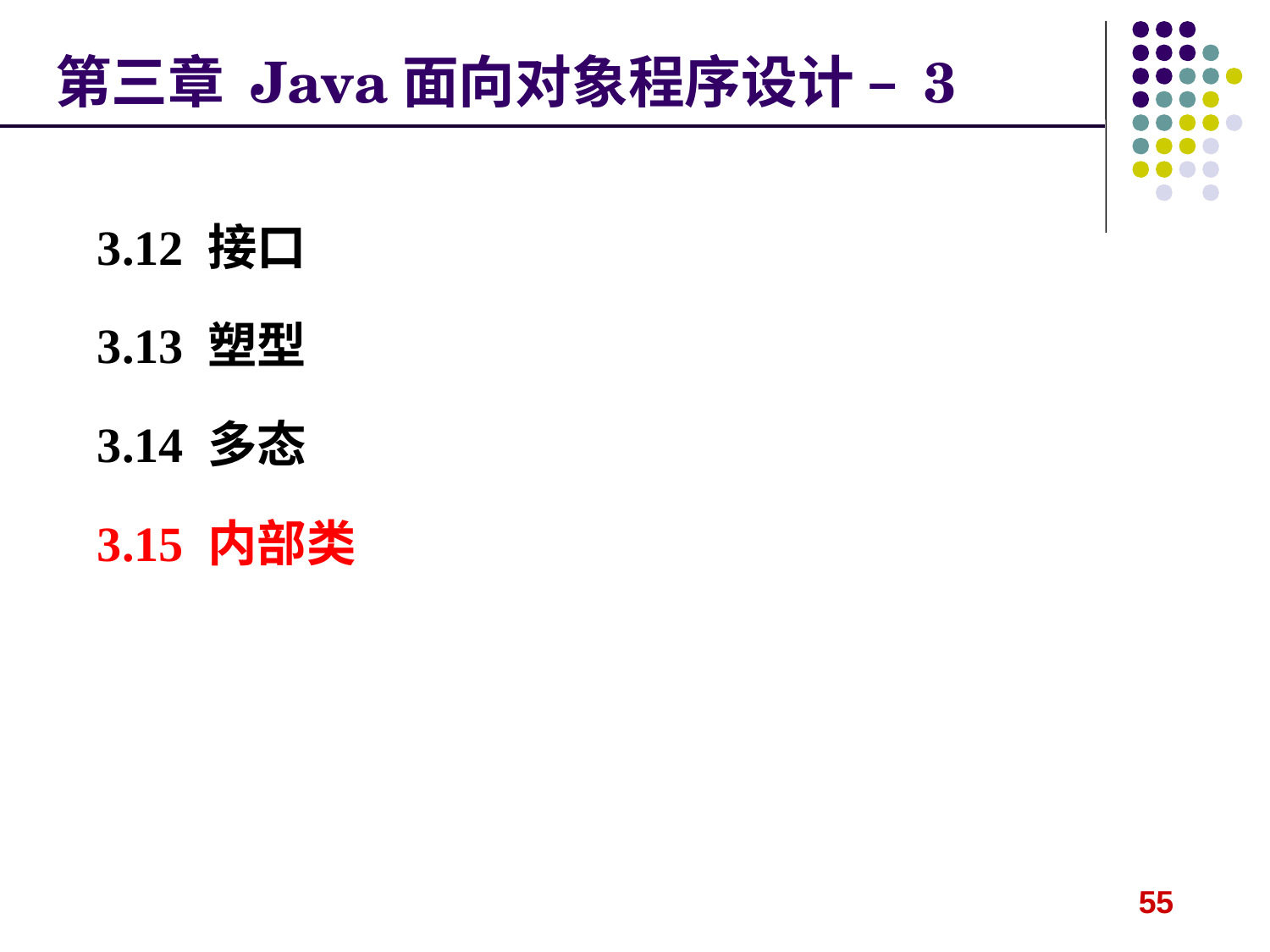

# 第三章 Java面向对象程序设计 – 3
3.12 接口
3.13 塑型
3.14 多态
3.15 内部类